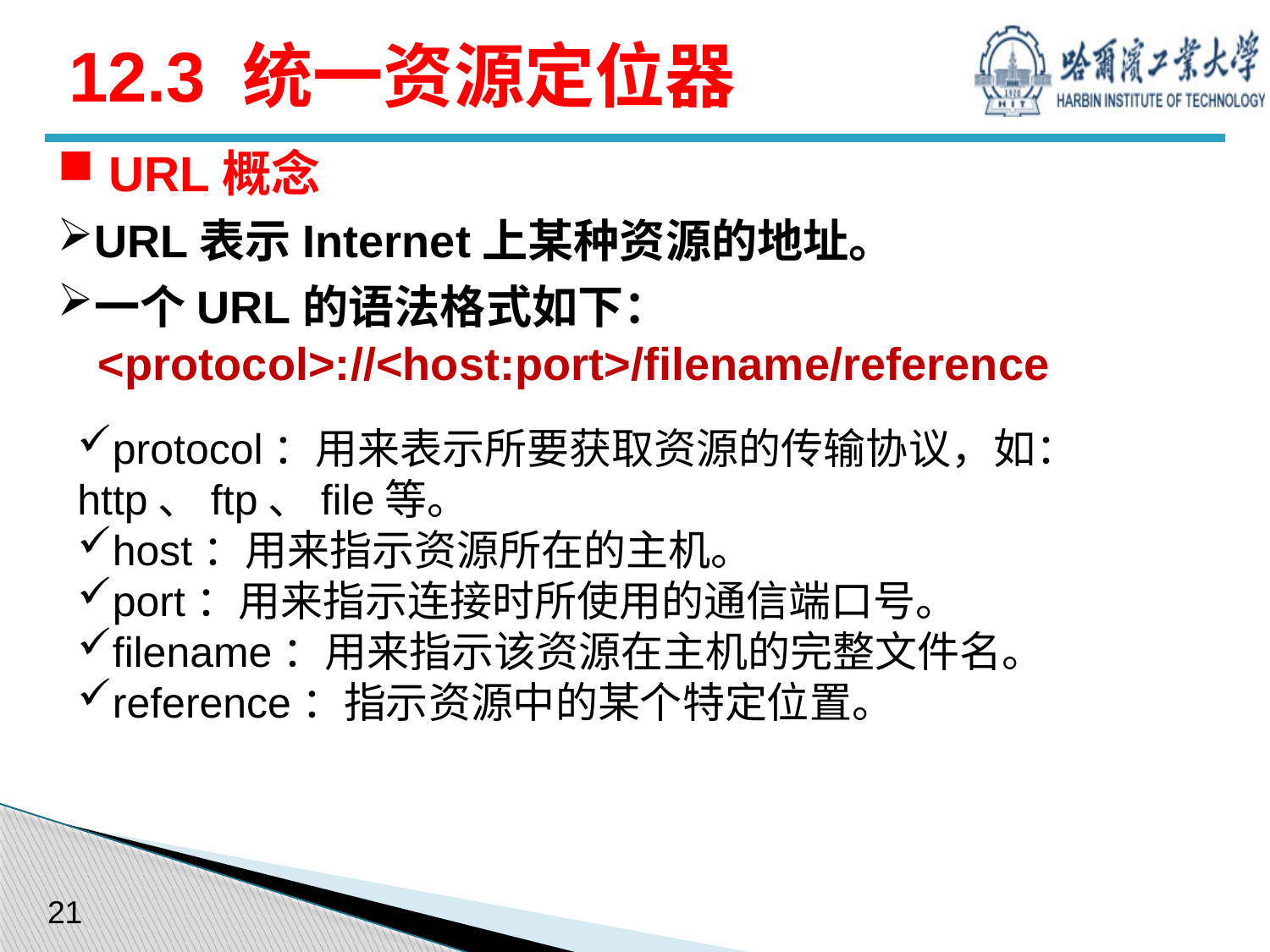

# 12.3 统一资源定位器
 URL概念
URL表示Internet上某种资源的地址。
一个URL的语法格式如下：
  <protocol>://<host:port>/filename/reference
protocol：用来表示所要获取资源的传输协议，如：http、ftp、file等。
host：用来指示资源所在的主机。
port：用来指示连接时所使用的通信端口号。
filename：用来指示该资源在主机的完整文件名。
reference：指示资源中的某个特定位置。